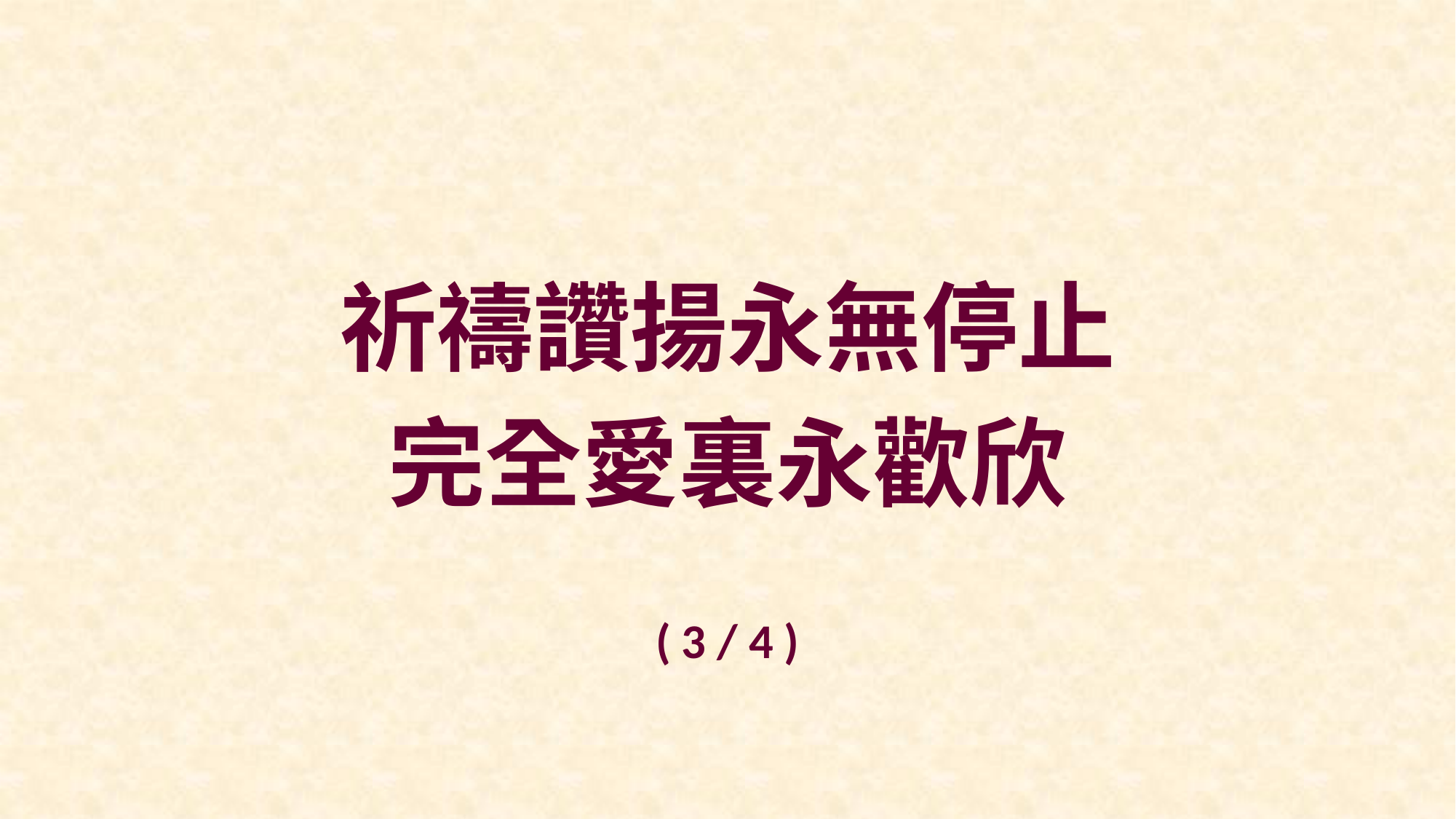

祈禱讚揚永無停止
完全愛裏永歡欣
( 3 / 4 )